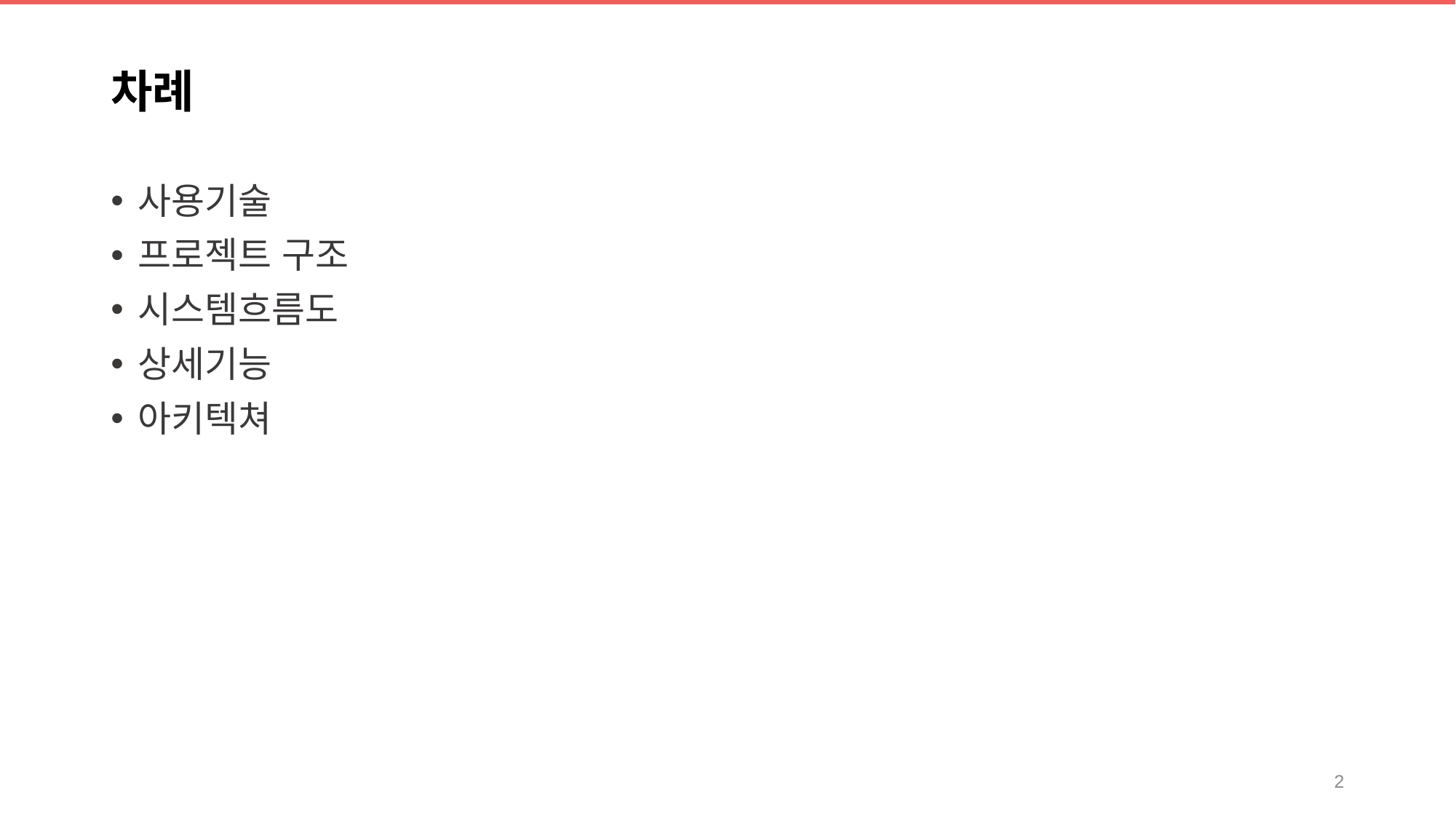

# 차례
사용기술
프로젝트 구조
시스템흐름도
상세기능
아키텍쳐
2